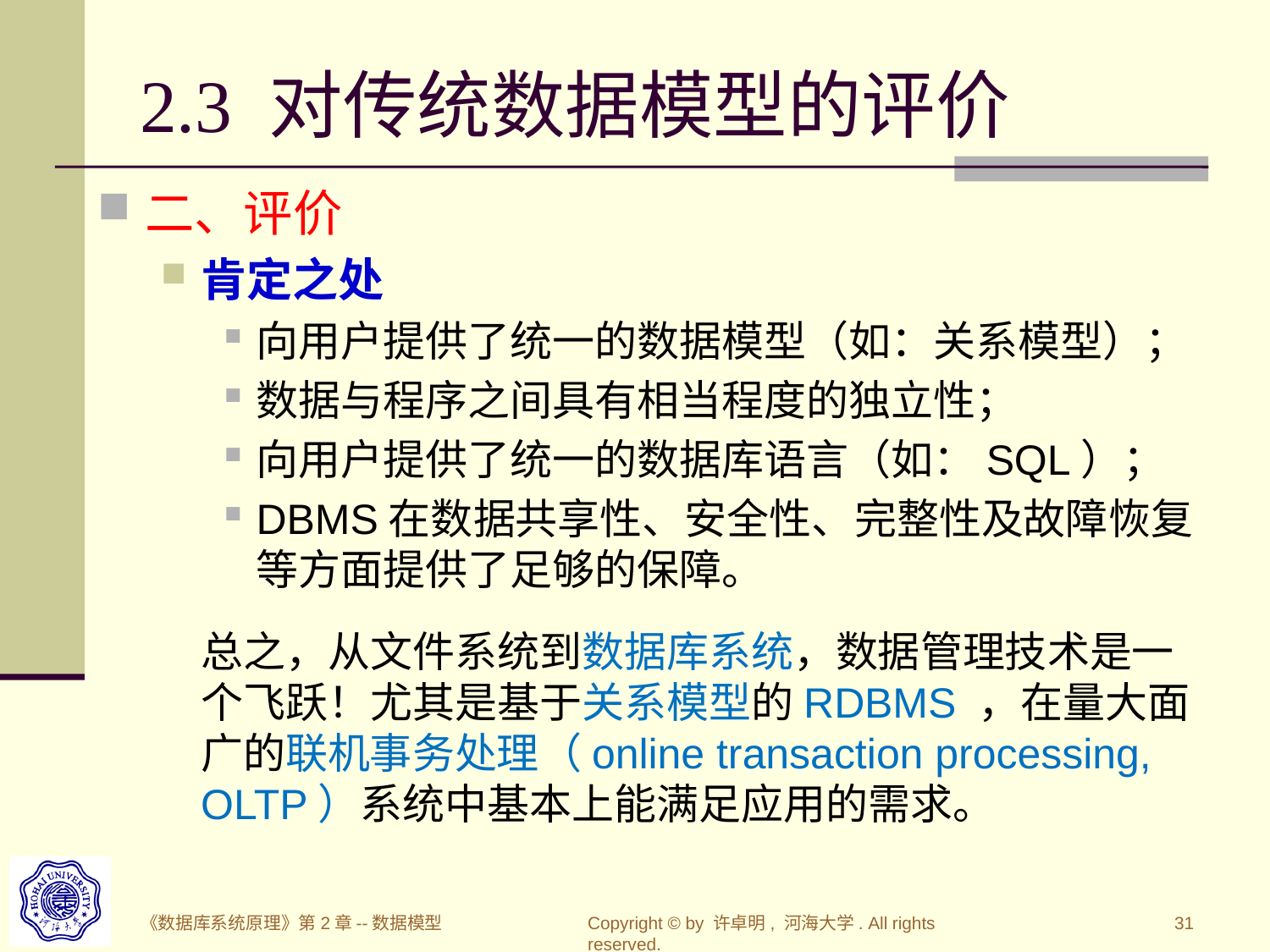

# 2.3 对传统数据模型的评价
二、评价
肯定之处
向用户提供了统一的数据模型（如：关系模型）；
数据与程序之间具有相当程度的独立性；
向用户提供了统一的数据库语言（如：SQL）；
DBMS在数据共享性、安全性、完整性及故障恢复等方面提供了足够的保障。
总之，从文件系统到数据库系统，数据管理技术是一个飞跃！尤其是基于关系模型的RDBMS ，在量大面广的联机事务处理（online transaction processing, OLTP）系统中基本上能满足应用的需求。
《数据库系统原理》第2章--数据模型
Copyright © by 许卓明, 河海大学. All rights reserved.
31